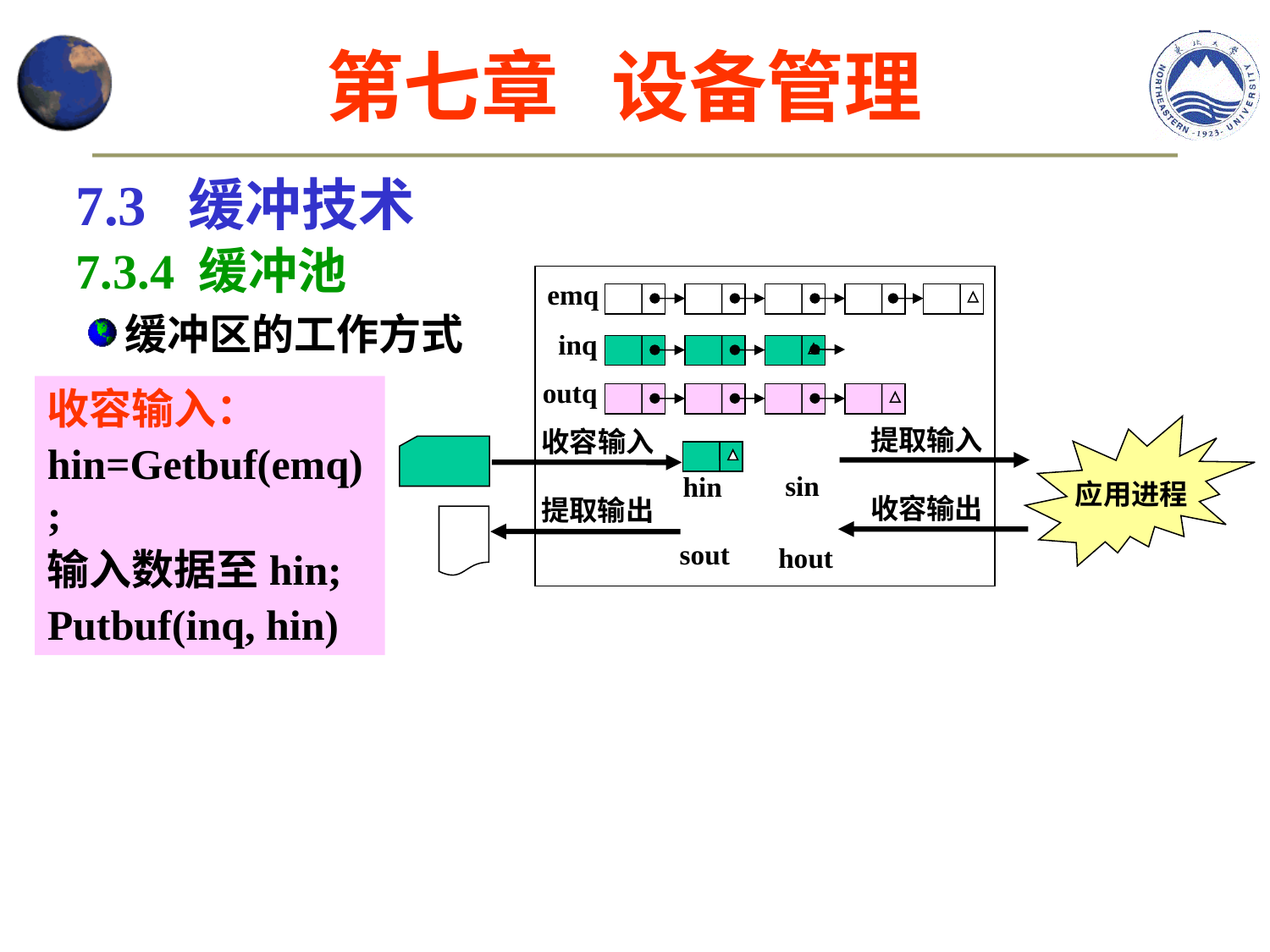

第七章   设备管理

7.3  缓冲技术
7.3.4 缓冲池

emq

缓冲区的工作方式

inq

outq
收容输入：
hin=Getbuf(emq);
输入数据至hin;
Putbuf(inq, hin)

提取输入
应用进程
收容输入

sin

hin
收容输出
提取输出

sout

hout